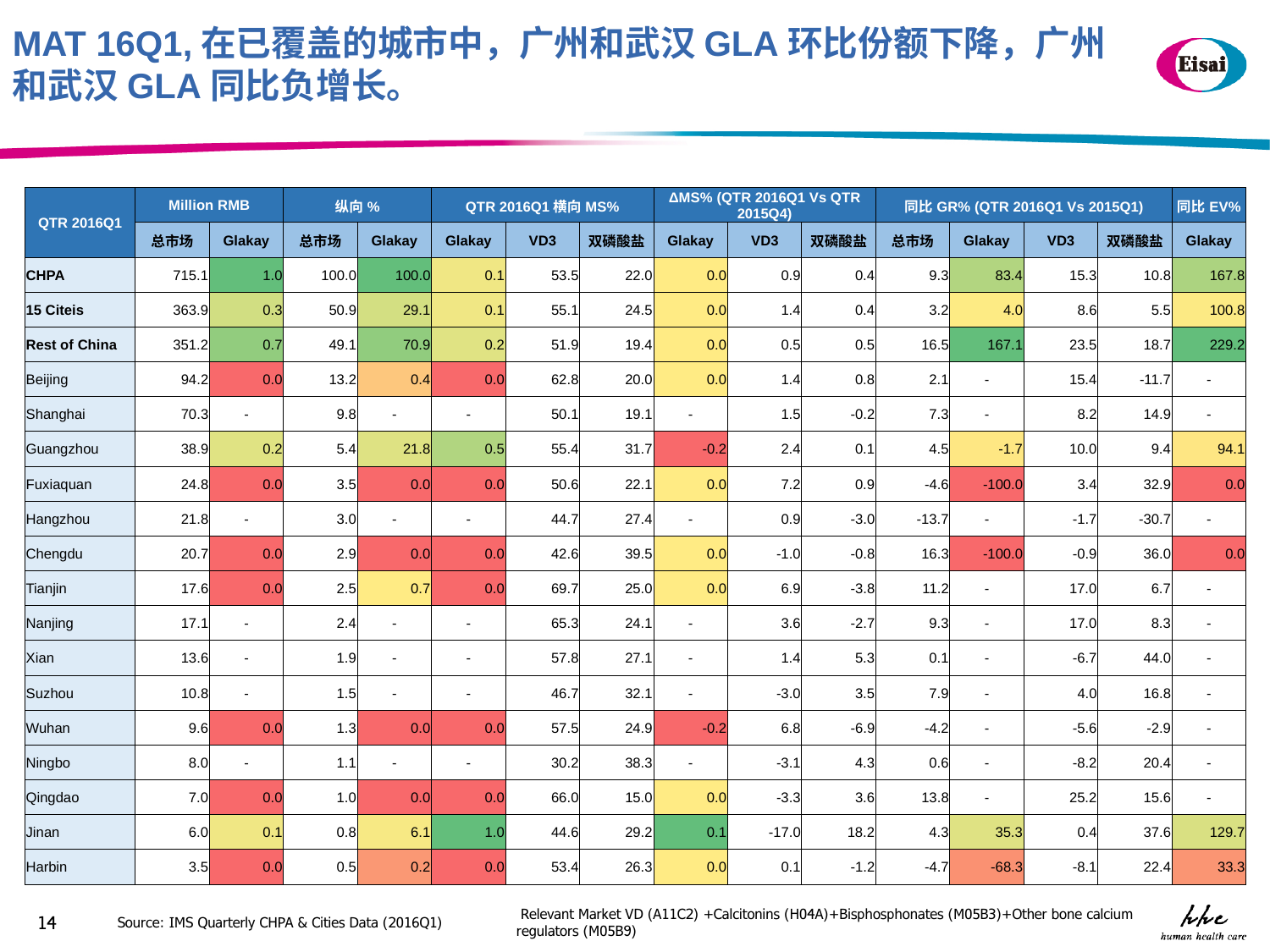

MAT 16Q1,在已覆盖的城市中，广州和武汉GLA环比份额下降，广州和武汉GLA同比负增长。
| QTR 2016Q1 | Million RMB |  | 纵向% |  | QTR 2016Q1横向MS% |  |  | ΔMS% (QTR 2016Q1 Vs QTR 2015Q4) |  |  | 同比GR% (QTR 2016Q1 Vs 2015Q1) |  |  |  | 同比EV% |
| --- | --- | --- | --- | --- | --- | --- | --- | --- | --- | --- | --- | --- | --- | --- | --- |
|  | 总市场 | Glakay | 总市场 | Glakay | Glakay | VD3 | 双磷酸盐 | Glakay | VD3 | 双磷酸盐 | 总市场 | Glakay | VD3 | 双磷酸盐 | Glakay |
| CHPA | 715.1 | 1.0 | 100.0 | 100.0 | 0.1 | 53.5 | 22.0 | 0.0 | 0.9 | 0.4 | 9.3 | 83.4 | 15.3 | 10.8 | 167.8 |
| 15 Citeis | 363.9 | 0.3 | 50.9 | 29.1 | 0.1 | 55.1 | 24.5 | 0.0 | 1.4 | 0.4 | 3.2 | 4.0 | 8.6 | 5.5 | 100.8 |
| Rest of China | 351.2 | 0.7 | 49.1 | 70.9 | 0.2 | 51.9 | 19.4 | 0.0 | 0.5 | 0.5 | 16.5 | 167.1 | 23.5 | 18.7 | 229.2 |
| Beijing | 94.2 | 0.0 | 13.2 | 0.4 | 0.0 | 62.8 | 20.0 | 0.0 | 1.4 | 0.8 | 2.1 | - | 15.4 | -11.7 | - |
| Shanghai | 70.3 | - | 9.8 | - | - | 50.1 | 19.1 | - | 1.5 | -0.2 | 7.3 | - | 8.2 | 14.9 | - |
| Guangzhou | 38.9 | 0.2 | 5.4 | 21.8 | 0.5 | 55.4 | 31.7 | -0.2 | 2.4 | 0.1 | 4.5 | -1.7 | 10.0 | 9.4 | 94.1 |
| Fuxiaquan | 24.8 | 0.0 | 3.5 | 0.0 | 0.0 | 50.6 | 22.1 | 0.0 | 7.2 | 0.9 | -4.6 | -100.0 | 3.4 | 32.9 | 0.0 |
| Hangzhou | 21.8 | - | 3.0 | - | - | 44.7 | 27.4 | - | 0.9 | -3.0 | -13.7 | - | -1.7 | -30.7 | - |
| Chengdu | 20.7 | 0.0 | 2.9 | 0.0 | 0.0 | 42.6 | 39.5 | 0.0 | -1.0 | -0.8 | 16.3 | -100.0 | -0.9 | 36.0 | 0.0 |
| Tianjin | 17.6 | 0.0 | 2.5 | 0.7 | 0.0 | 69.7 | 25.0 | 0.0 | 6.9 | -3.8 | 11.2 | - | 17.0 | 6.7 | - |
| Nanjing | 17.1 | - | 2.4 | - | - | 65.3 | 24.1 | - | 3.6 | -2.7 | 9.3 | - | 17.0 | 8.3 | - |
| Xian | 13.6 | - | 1.9 | - | - | 57.8 | 27.1 | - | 1.4 | 5.3 | 0.1 | - | -6.7 | 44.0 | - |
| Suzhou | 10.8 | - | 1.5 | - | - | 46.7 | 32.1 | - | -3.0 | 3.5 | 7.9 | - | 4.0 | 16.8 | - |
| Wuhan | 9.6 | 0.0 | 1.3 | 0.0 | 0.0 | 57.5 | 24.9 | -0.2 | 6.8 | -6.9 | -4.2 | - | -5.6 | -2.9 | - |
| Ningbo | 8.0 | - | 1.1 | - | - | 30.2 | 38.3 | - | -3.1 | 4.3 | 0.6 | - | -8.2 | 20.4 | - |
| Qingdao | 7.0 | 0.0 | 1.0 | 0.0 | 0.0 | 66.0 | 15.0 | 0.0 | -3.3 | 3.6 | 13.8 | - | 25.2 | 15.6 | - |
| Jinan | 6.0 | 0.1 | 0.8 | 6.1 | 1.0 | 44.6 | 29.2 | 0.1 | -17.0 | 18.2 | 4.3 | 35.3 | 0.4 | 37.6 | 129.7 |
| Harbin | 3.5 | 0.0 | 0.5 | 0.2 | 0.0 | 53.4 | 26.3 | 0.0 | 0.1 | -1.2 | -4.7 | -68.3 | -8.1 | 22.4 | 33.3 |
Source: IMS Quarterly CHPA & Cities Data (2016Q1)
 Relevant Market VD (A11C2) +Calcitonins (H04A)+Bisphosphonates (M05B3)+Other bone calcium regulators (M05B9)
14